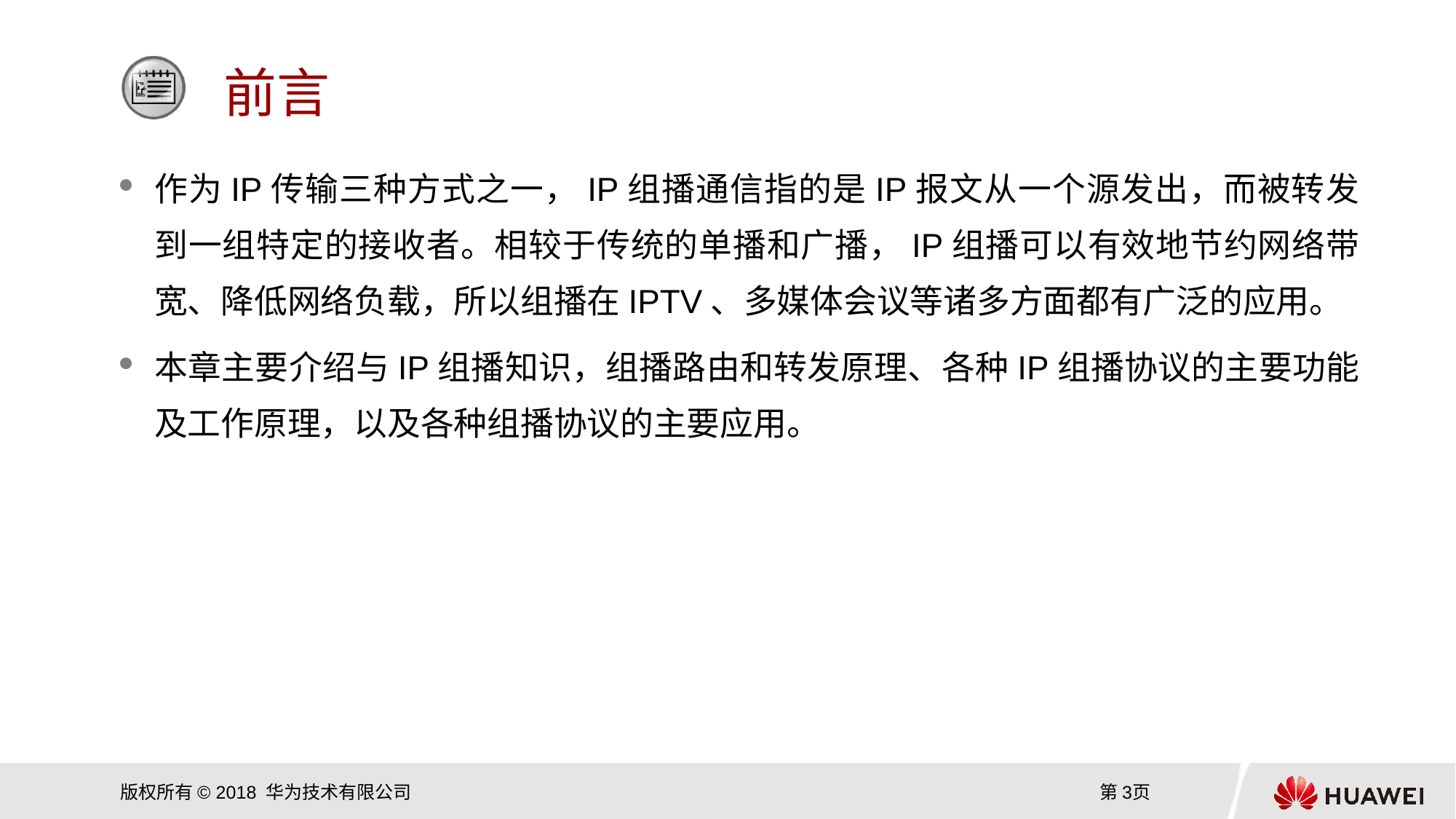

作为IP传输三种方式之一，IP组播通信指的是IP报文从一个源发出，而被转发到一组特定的接收者。相较于传统的单播和广播，IP组播可以有效地节约网络带宽、降低网络负载，所以组播在IPTV、多媒体会议等诸多方面都有广泛的应用。
本章主要介绍与IP组播知识，组播路由和转发原理、各种IP组播协议的主要功能及工作原理，以及各种组播协议的主要应用。